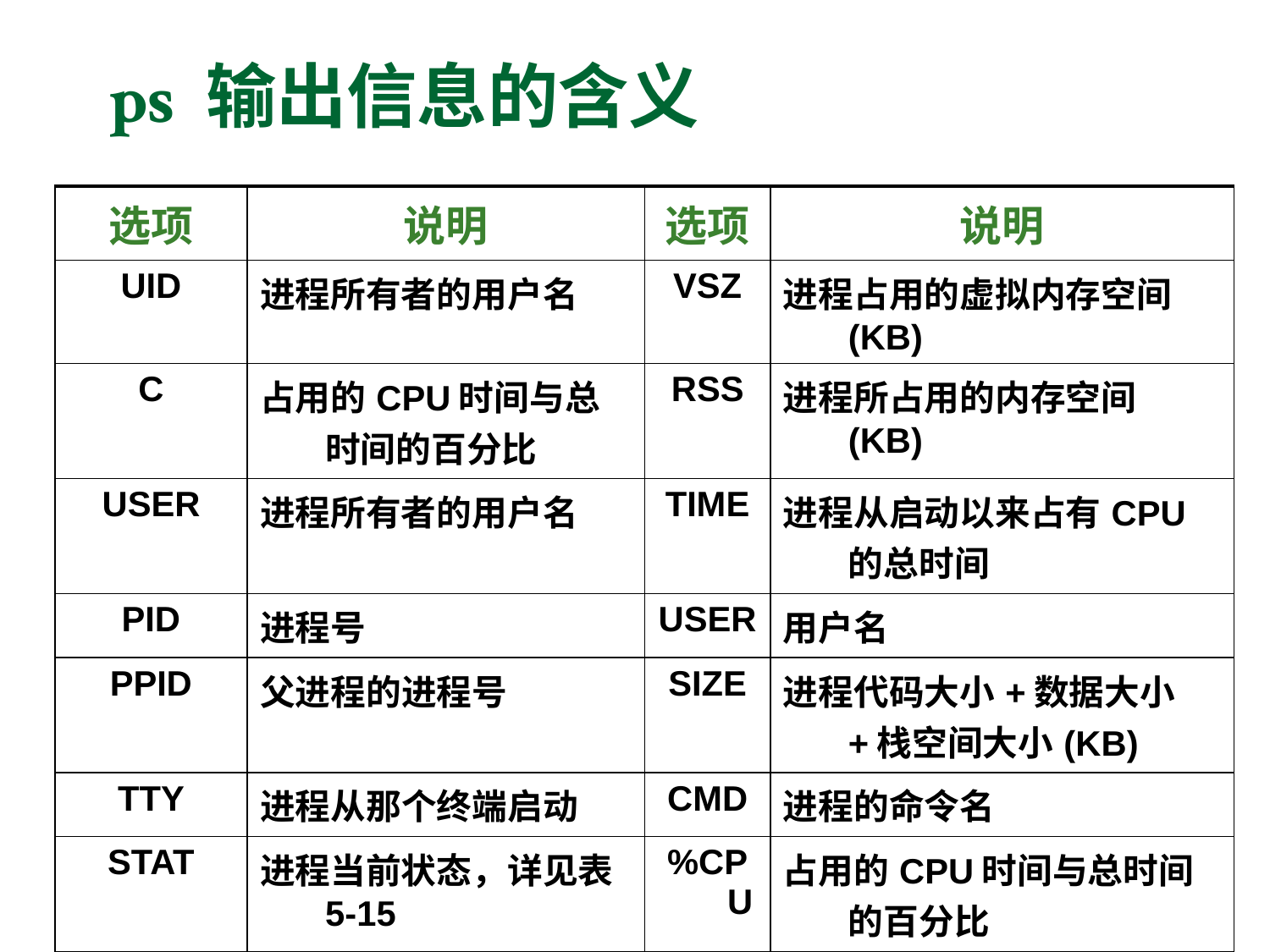

# ps 输出信息的含义
| 选项 | 说明 | 选项 | 说明 |
| --- | --- | --- | --- |
| UID | 进程所有者的用户名 | VSZ | 进程占用的虚拟内存空间(KB) |
| C | 占用的CPU时间与总时间的百分比 | RSS | 进程所占用的内存空间(KB) |
| USER | 进程所有者的用户名 | TIME | 进程从启动以来占有CPU的总时间 |
| PID | 进程号 | USER | 用户名 |
| PPID | 父进程的进程号 | SIZE | 进程代码大小+数据大小+栈空间大小(KB) |
| TTY | 进程从那个终端启动 | CMD | 进程的命令名 |
| STAT | 进程当前状态，详见表5-15 | %CPU | 占用的CPU时间与总时间的百分比 |
| STIME | 进程开始执行的时间 | NI | 进程的优先级 |